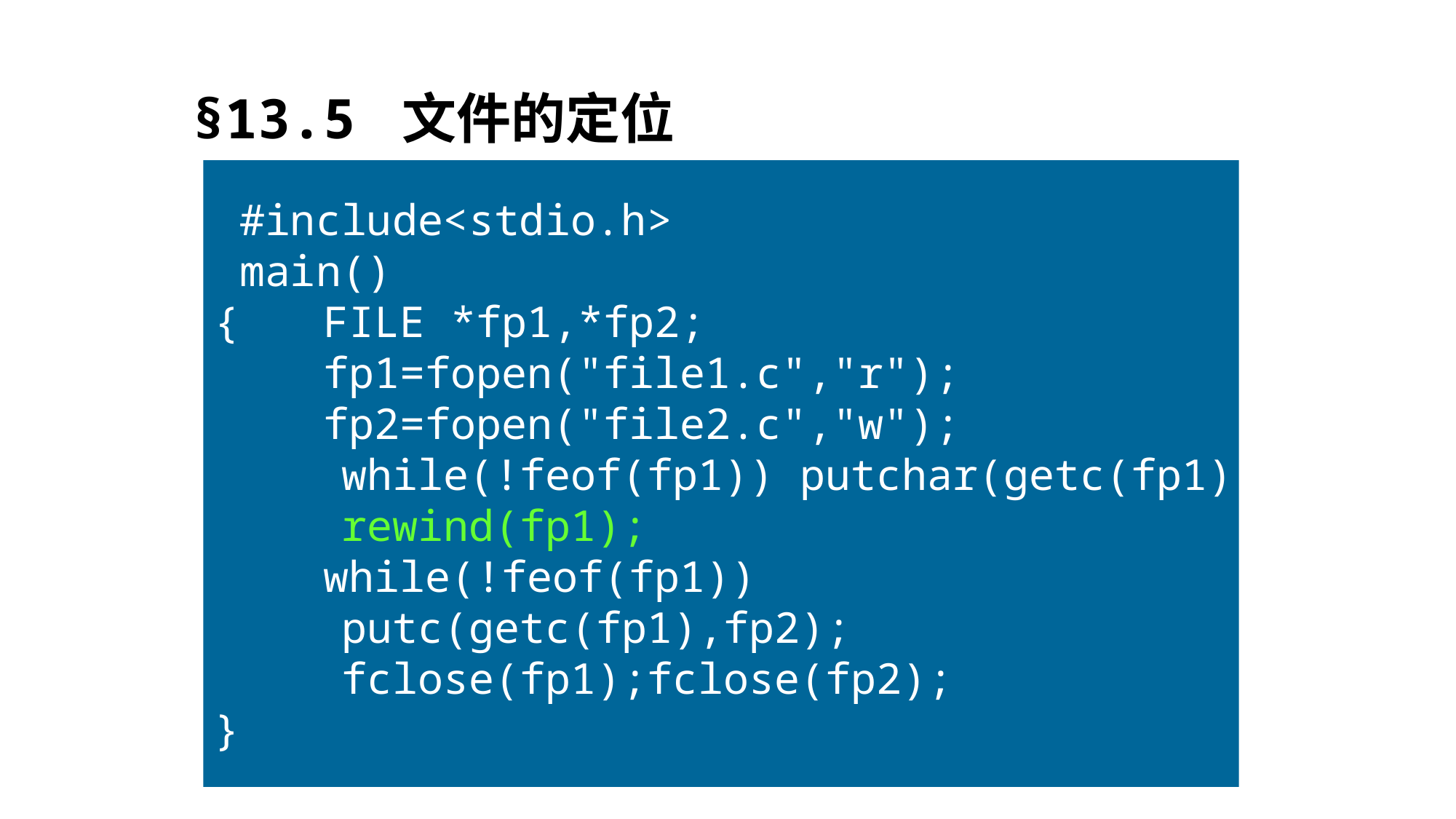

§13.5 文件的定位
 #include<stdio.h>
 main()
{	FILE *fp1,*fp2;
 	fp1=fopen("file1.c","r");
	fp2=fopen("file2.c","w");
     while(!feof(fp1)) putchar(getc(fp1));
     rewind(fp1);
	while(!feof(fp1))
     putc(getc(fp1),fp2);
     fclose(fp1);fclose(fp2);
}
rewind函数
函数作用：
使位置指针重新返回文件的开头，无返回值。

应用举例：
例１3．４有一个磁盘文件，第一次将它的内容显示在屏幕
上，第二次把它复制到另一文件上。